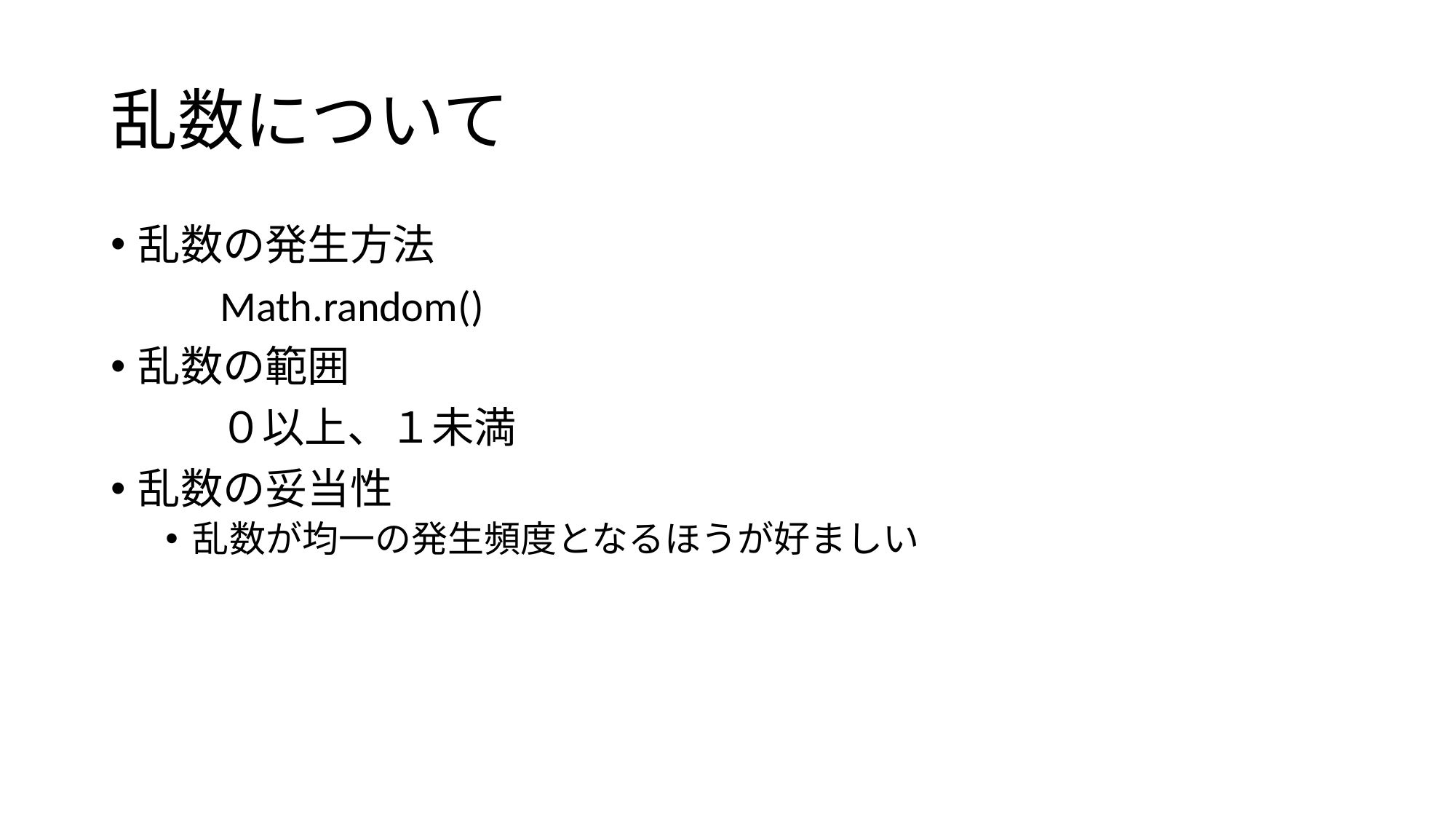

# 乱数について
乱数の発生方法
	Math.random()
乱数の範囲
	０以上、１未満
乱数の妥当性
乱数が均一の発生頻度となるほうが好ましい